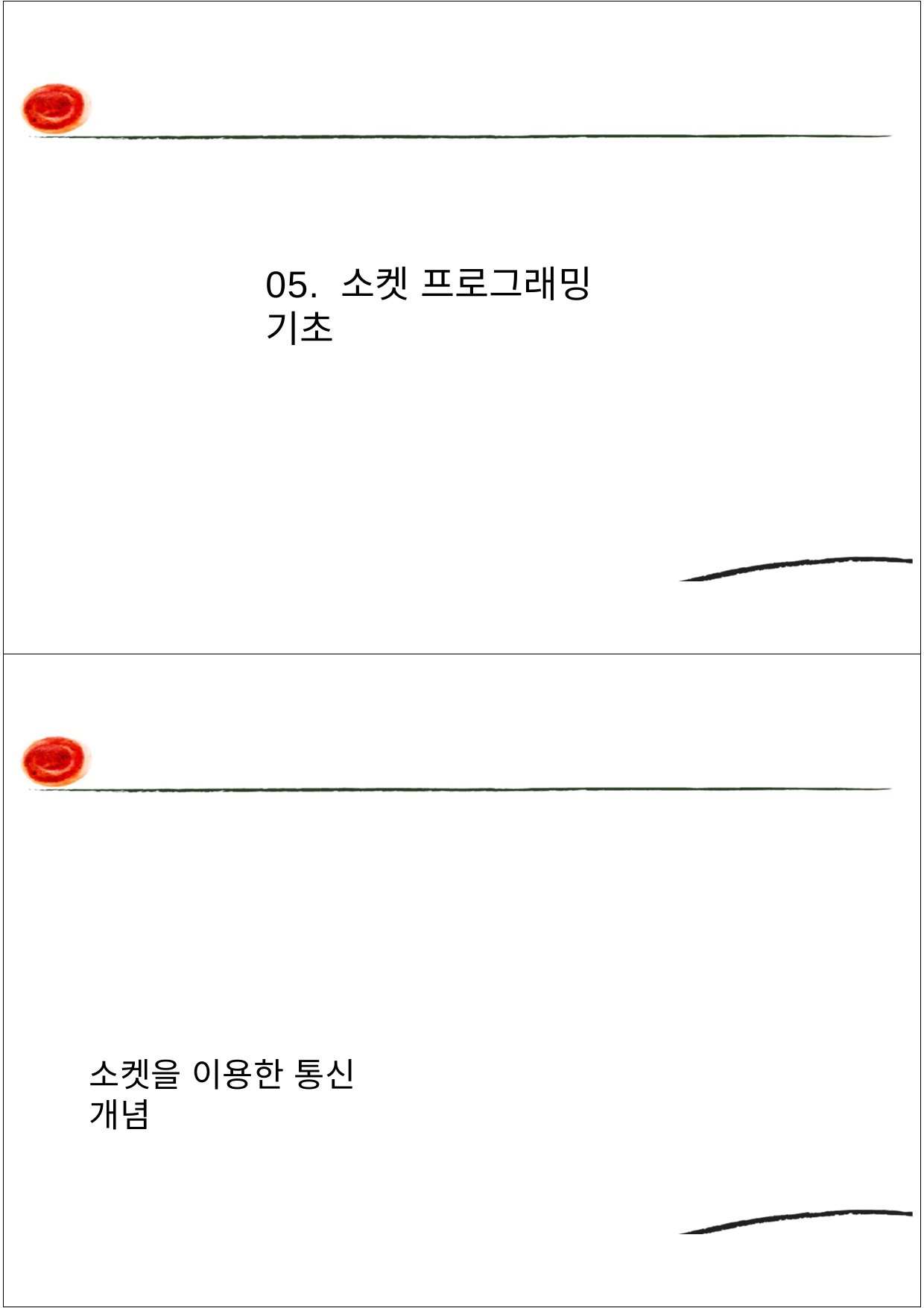

05. 소켓 프로그래밍 기초

소켓을 이용한 통신 개념